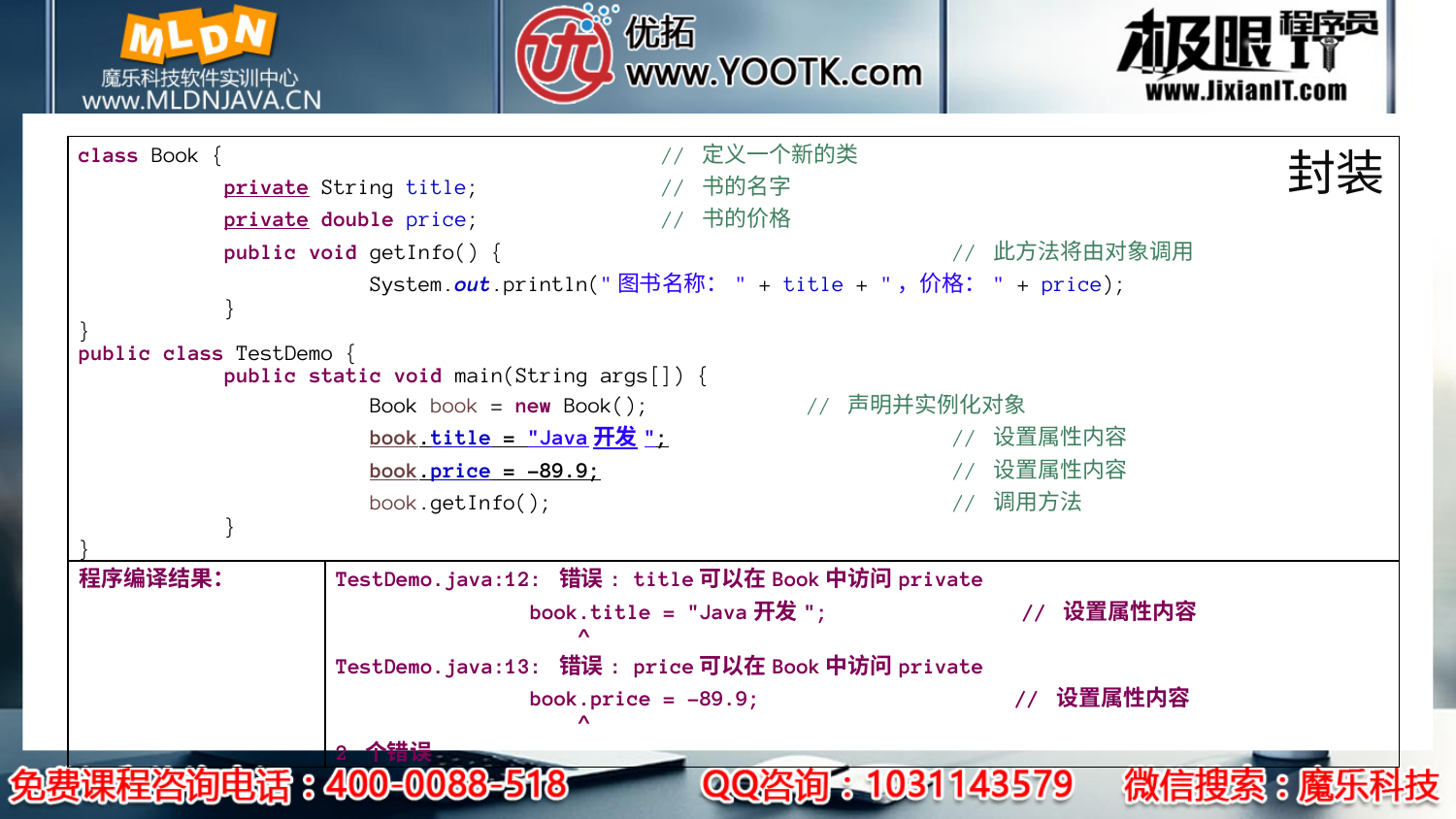

# 封装
| class Book { // 定义一个新的类 private String title; // 书的名字 private double price; // 书的价格 public void getInfo() { // 此方法将由对象调用 System.out.println("图书名称：" + title + "，价格：" + price); } } public class TestDemo { public static void main(String args[]) { Book book = new Book(); // 声明并实例化对象 book.title = "Java开发"; // 设置属性内容 book.price = -89.9; // 设置属性内容 book.getInfo(); // 调用方法 } } |  |
| --- | --- |
| 程序编译结果： | TestDemo.java:12: 错误: title可以在Book中访问private book.title = "Java开发"; // 设置属性内容 ^ TestDemo.java:13: 错误: price可以在Book中访问private book.price = -89.9; // 设置属性内容 ^ 2 个错误 |